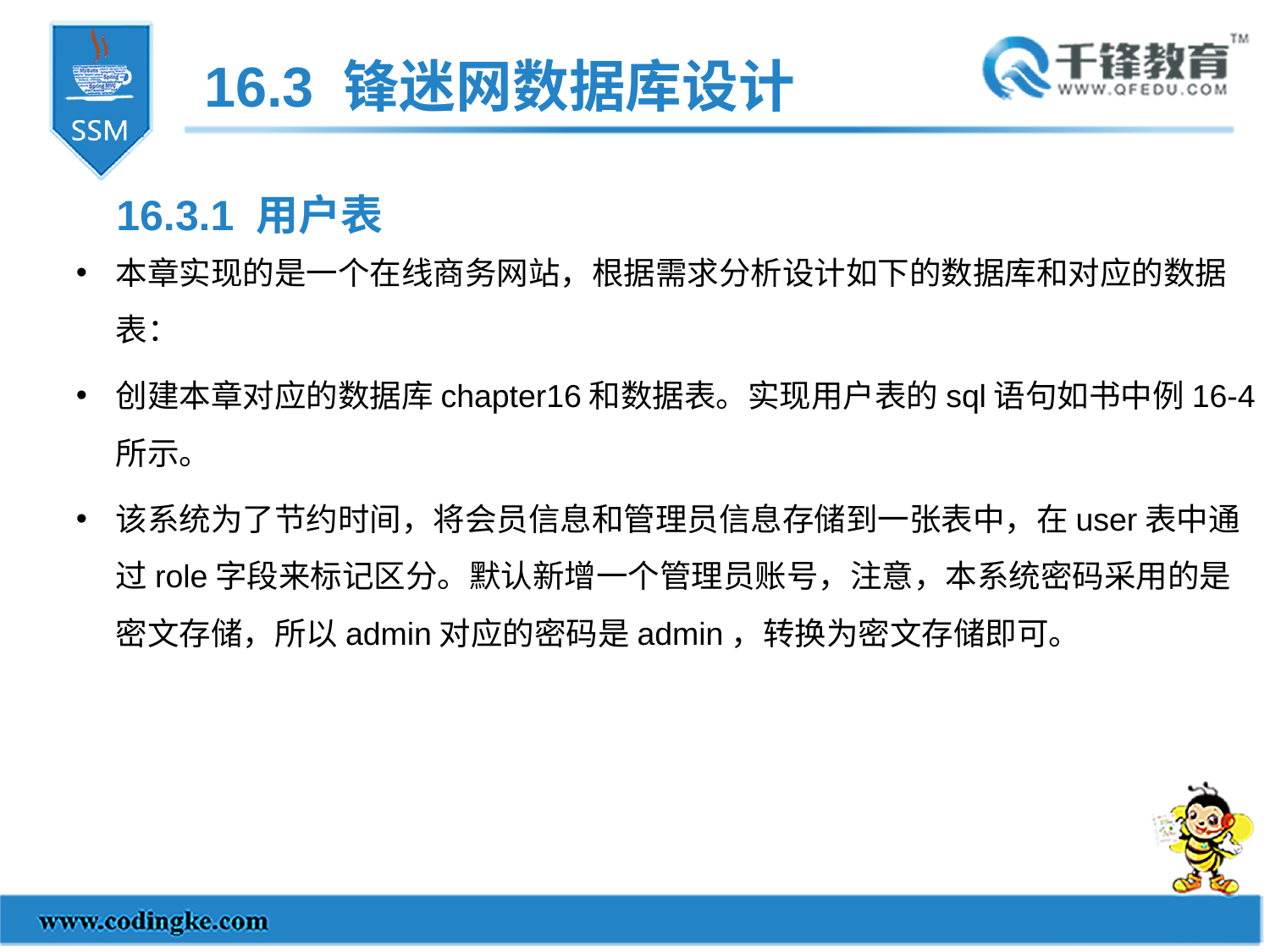

16.3 锋迷网数据库设计
16.3.1 用户表
本章实现的是一个在线商务网站，根据需求分析设计如下的数据库和对应的数据表：
创建本章对应的数据库chapter16和数据表。实现用户表的sql语句如书中例16-4所示。
该系统为了节约时间，将会员信息和管理员信息存储到一张表中，在user表中通过role字段来标记区分。默认新增一个管理员账号，注意，本系统密码采用的是密文存储，所以admin对应的密码是admin，转换为密文存储即可。